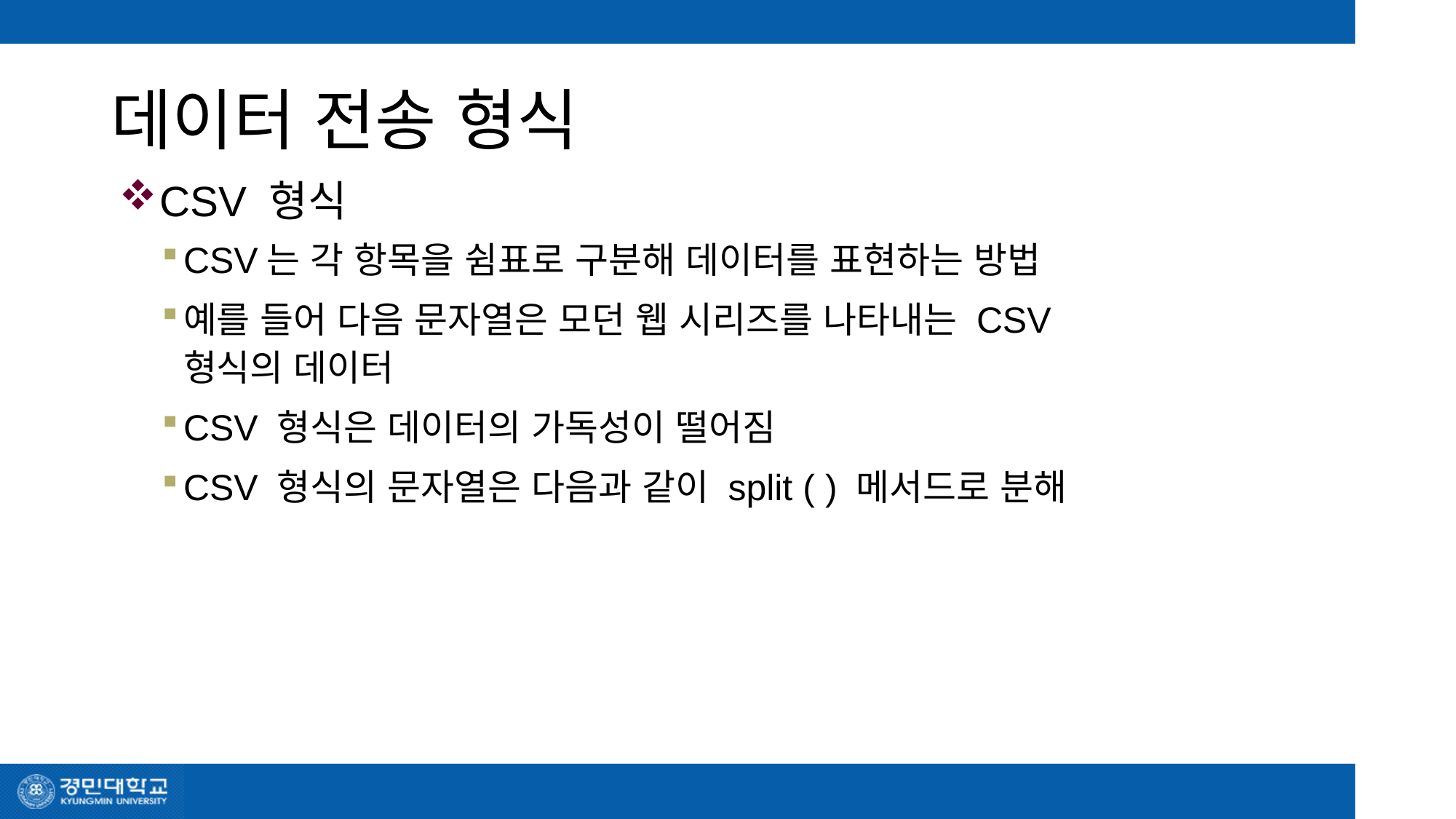

# 데이터 전송 형식
CSV 형식
CSV는 각 항목을 쉼표로 구분해 데이터를 표현하는 방법
예를 들어 다음 문자열은 모던 웹 시리즈를 나타내는 CSV 형식의 데이터
CSV 형식은 데이터의 가독성이 떨어짐
CSV 형식의 문자열은 다음과 같이 split ( ) 메서드로 분해